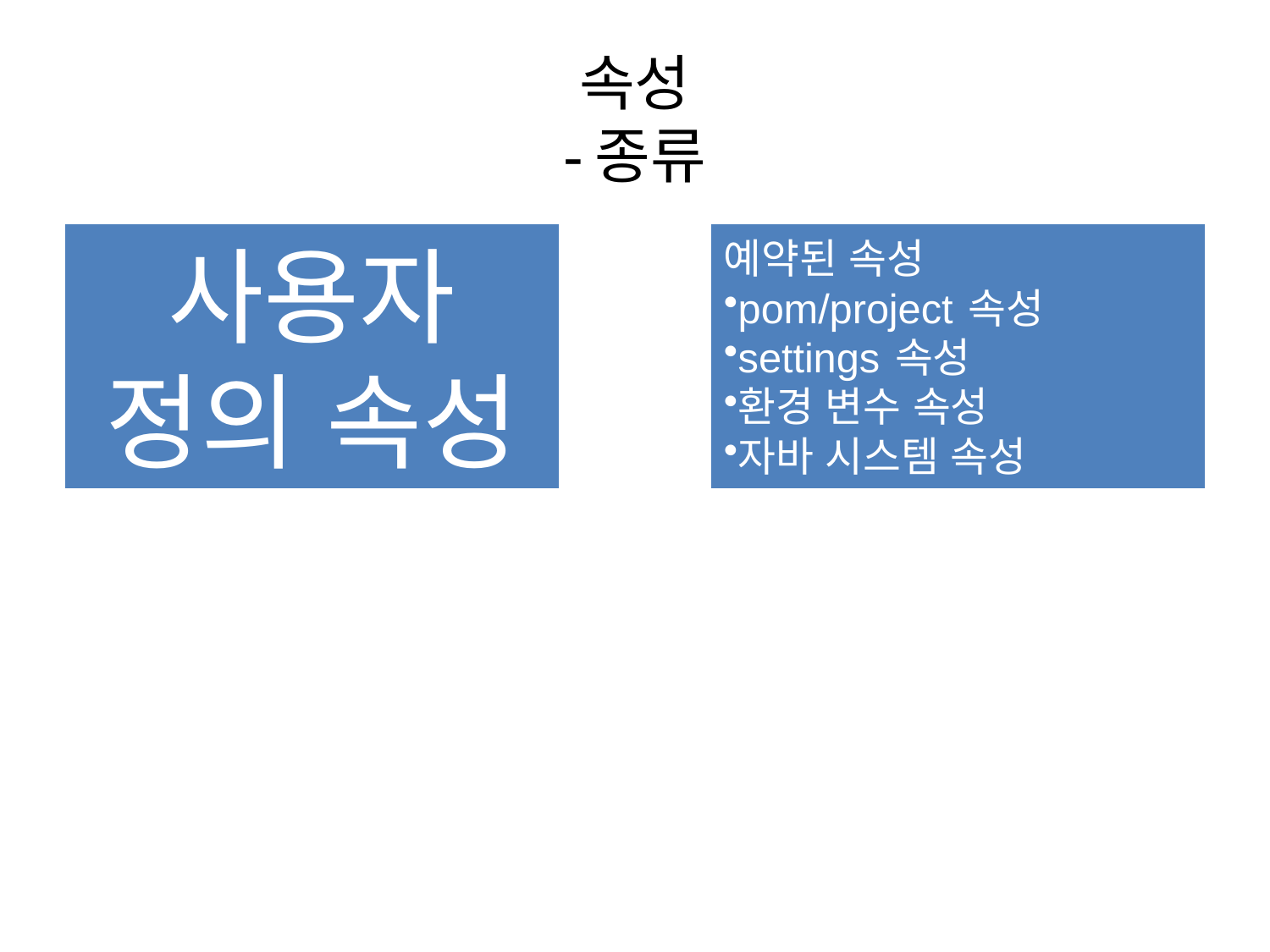

# 속성 -종류
사용자 정의 속성
예약된 속성
pom/project 속성
settings 속성
환경 변수 속성
자바 시스템 속성